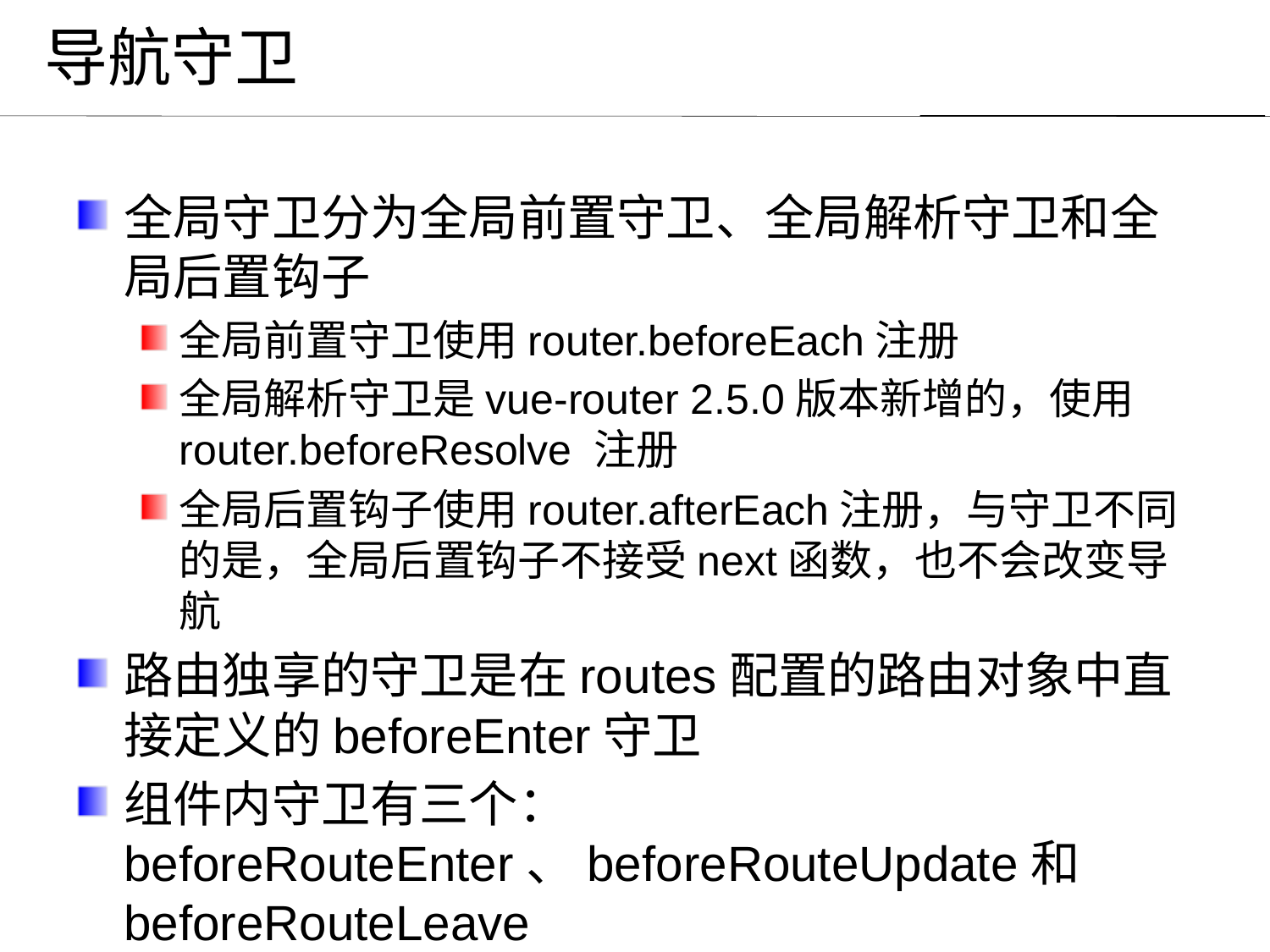

# 导航守卫
全局守卫分为全局前置守卫、全局解析守卫和全局后置钩子
全局前置守卫使用router.beforeEach注册
全局解析守卫是vue-router 2.5.0版本新增的，使用router.beforeResolve 注册
全局后置钩子使用router.afterEach注册，与守卫不同的是，全局后置钩子不接受next函数，也不会改变导航
路由独享的守卫是在routes配置的路由对象中直接定义的beforeEnter守卫
组件内守卫有三个：beforeRouteEnter、beforeRouteUpdate和beforeRouteLeave